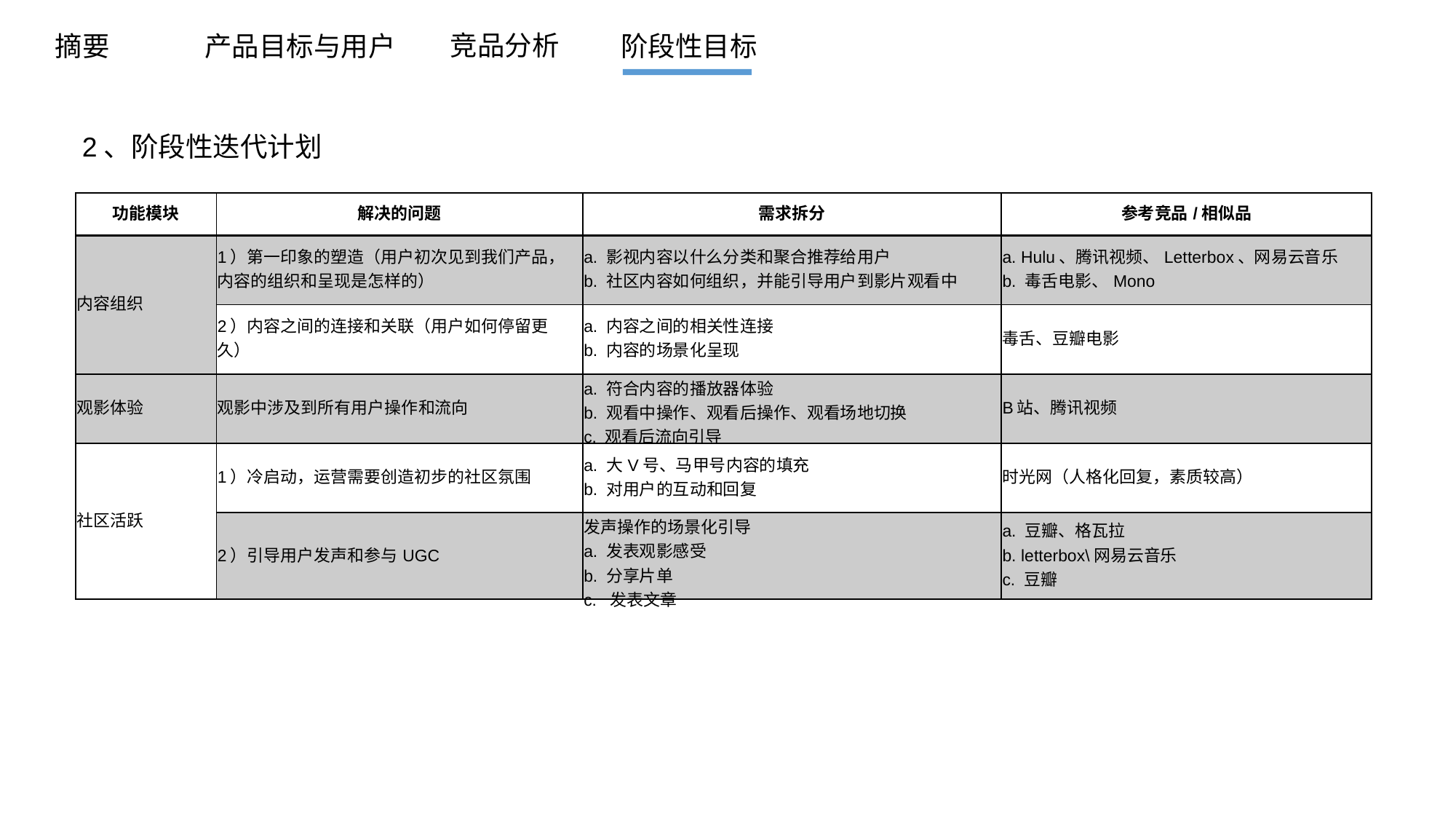

2、阶段性迭代计划

| 功能模块 | 解决的问题 | 需求拆分 | 参考竞品/相似品 |
| --- | --- | --- | --- |
| 内容组织 | 1）第一印象的塑造（用户初次见到我们产品，内容的组织和呈现是怎样的） | a. 影视内容以什么分类和聚合推荐给用户 b. 社区内容如何组织，并能引导用户到影片观看中 | a. Hulu、腾讯视频、Letterbox、网易云音乐 b. 毒舌电影、Mono |
|  | 2）内容之间的连接和关联（用户如何停留更久） | a. 内容之间的相关性连接 b. 内容的场景化呈现 | 毒舌、豆瓣电影 |
| 观影体验 | 观影中涉及到所有用户操作和流向 | a. 符合内容的播放器体验 b. 观看中操作、观看后操作、观看场地切换 c. 观看后流向引导 | B站、腾讯视频 |
| 社区活跃 | 1）冷启动，运营需要创造初步的社区氛围 | a. 大V号、马甲号内容的填充 b. 对用户的互动和回复 | 时光网（人格化回复，素质较高） |
|  | 2）引导用户发声和参与UGC | 发声操作的场景化引导 a. 发表观影感受 b. 分享片单 c. 发表文章 | a. 豆瓣、格瓦拉 b. letterbox\网易云音乐 c. 豆瓣 |